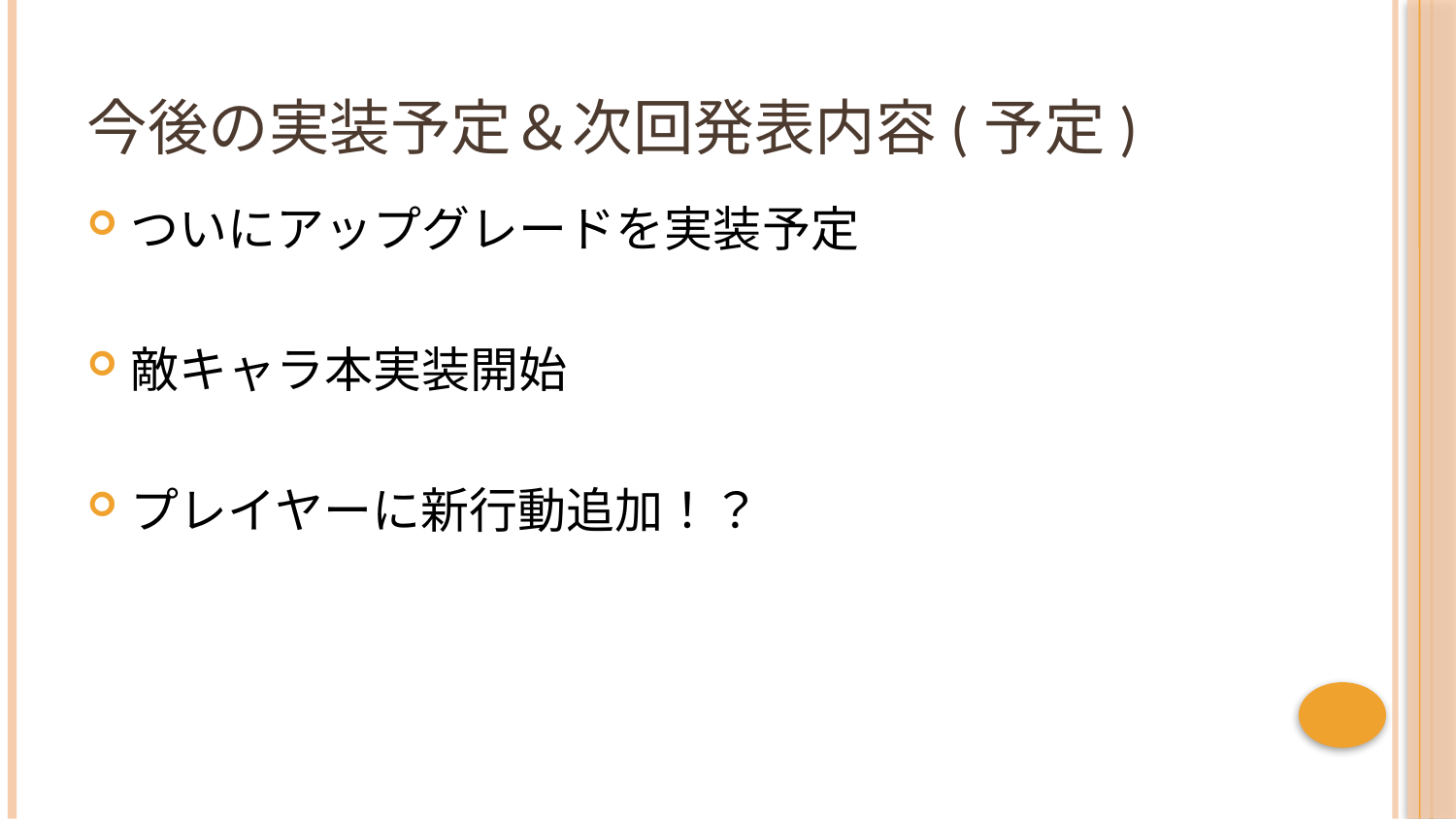

# 今後の実装予定＆次回発表内容(予定)
ついにアップグレードを実装予定

敵キャラ本実装開始

プレイヤーに新行動追加！？